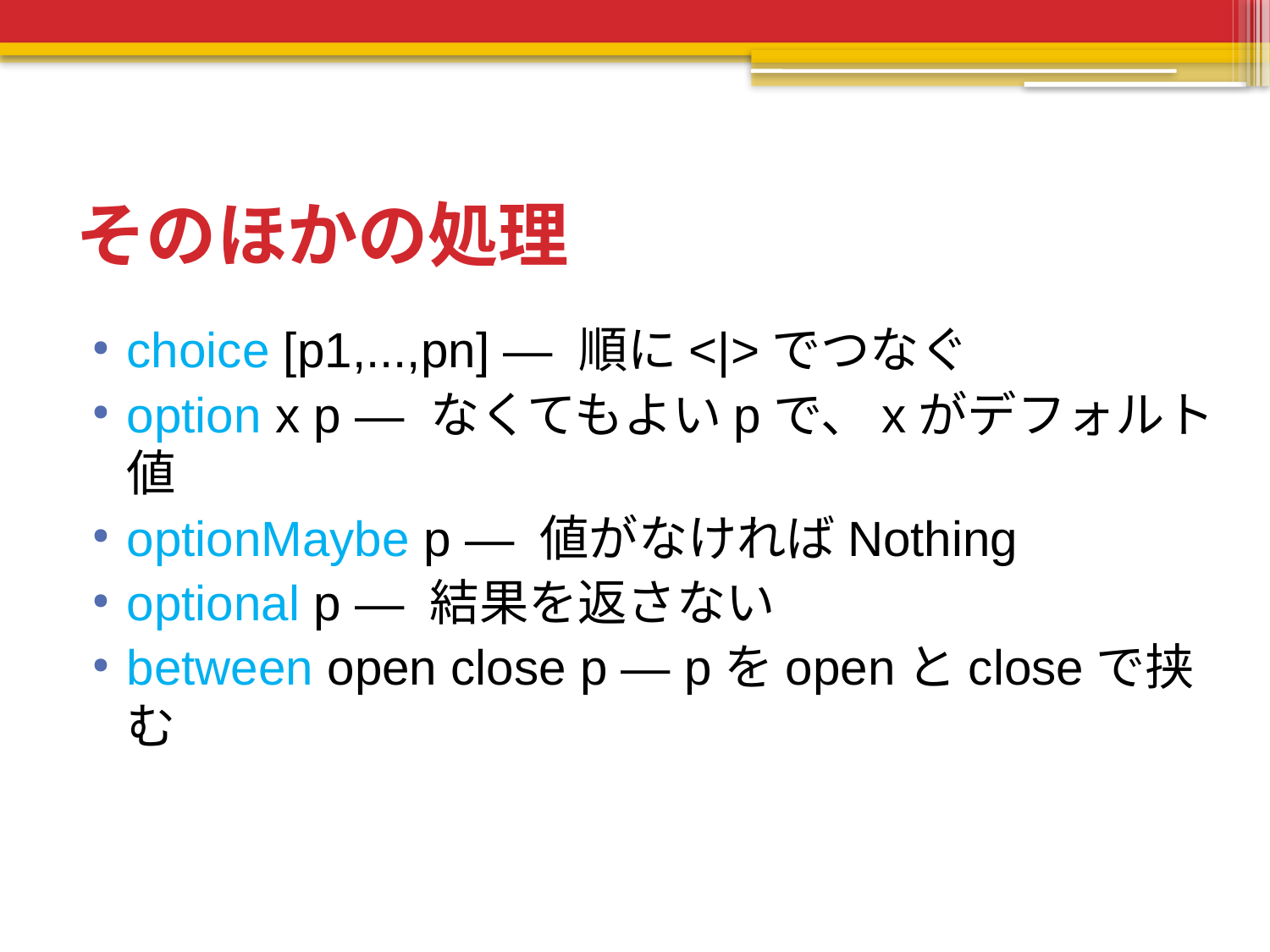

# そのほかの処理
choice [p1,...,pn] ― 順に<|>でつなぐ
option x p ― なくてもよいpで、xがデフォルト値
optionMaybe p ― 値がなければNothing
optional p ― 結果を返さない
between open close p ― pをopenとcloseで挟む